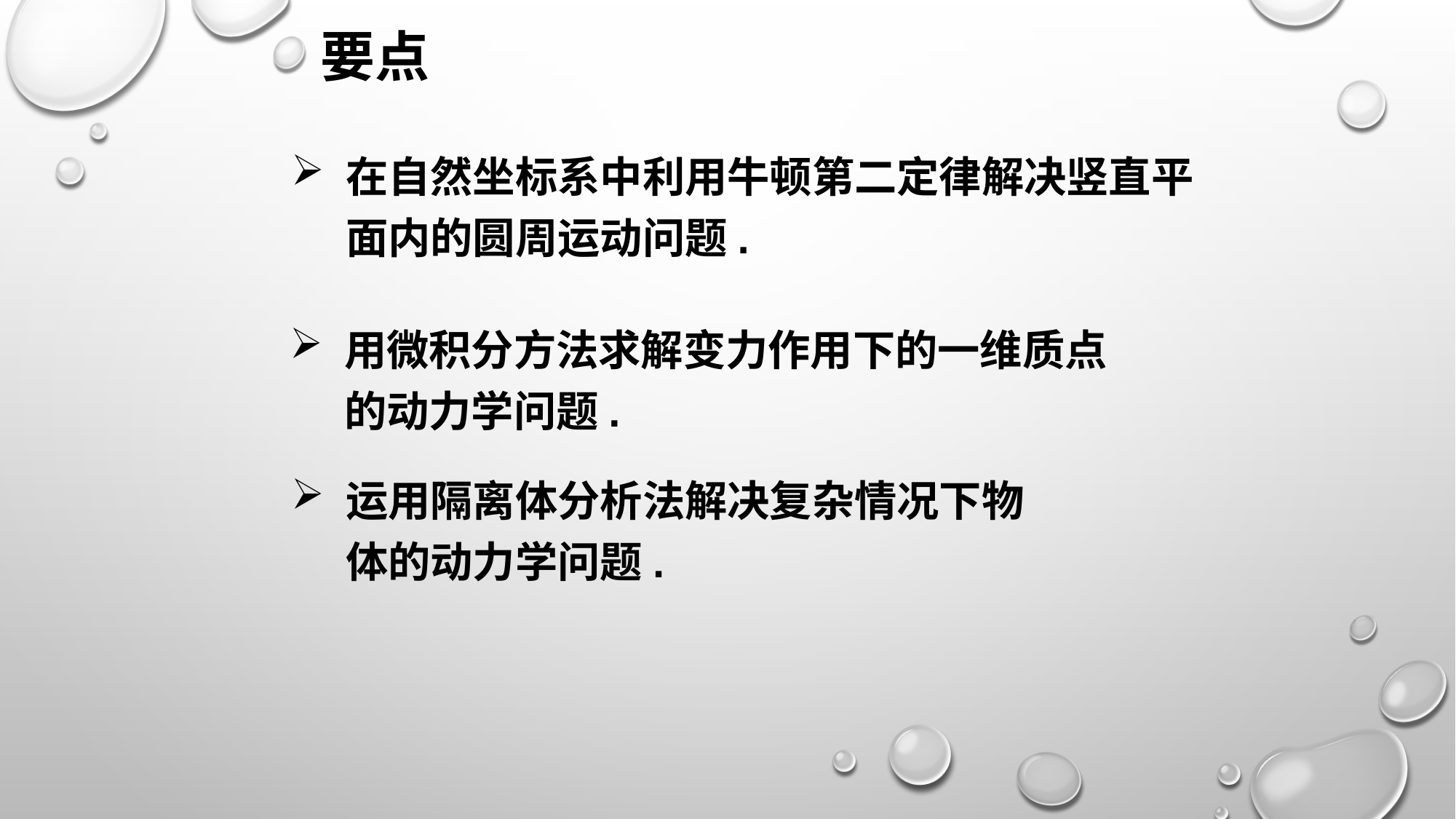

要点
在自然坐标系中利用牛顿第二定律解决竖直平面内的圆周运动问题.

用微积分方法求解变力作用下的一维质点的动力学问题.
运用隔离体分析法解决复杂情况下物体的动力学问题.